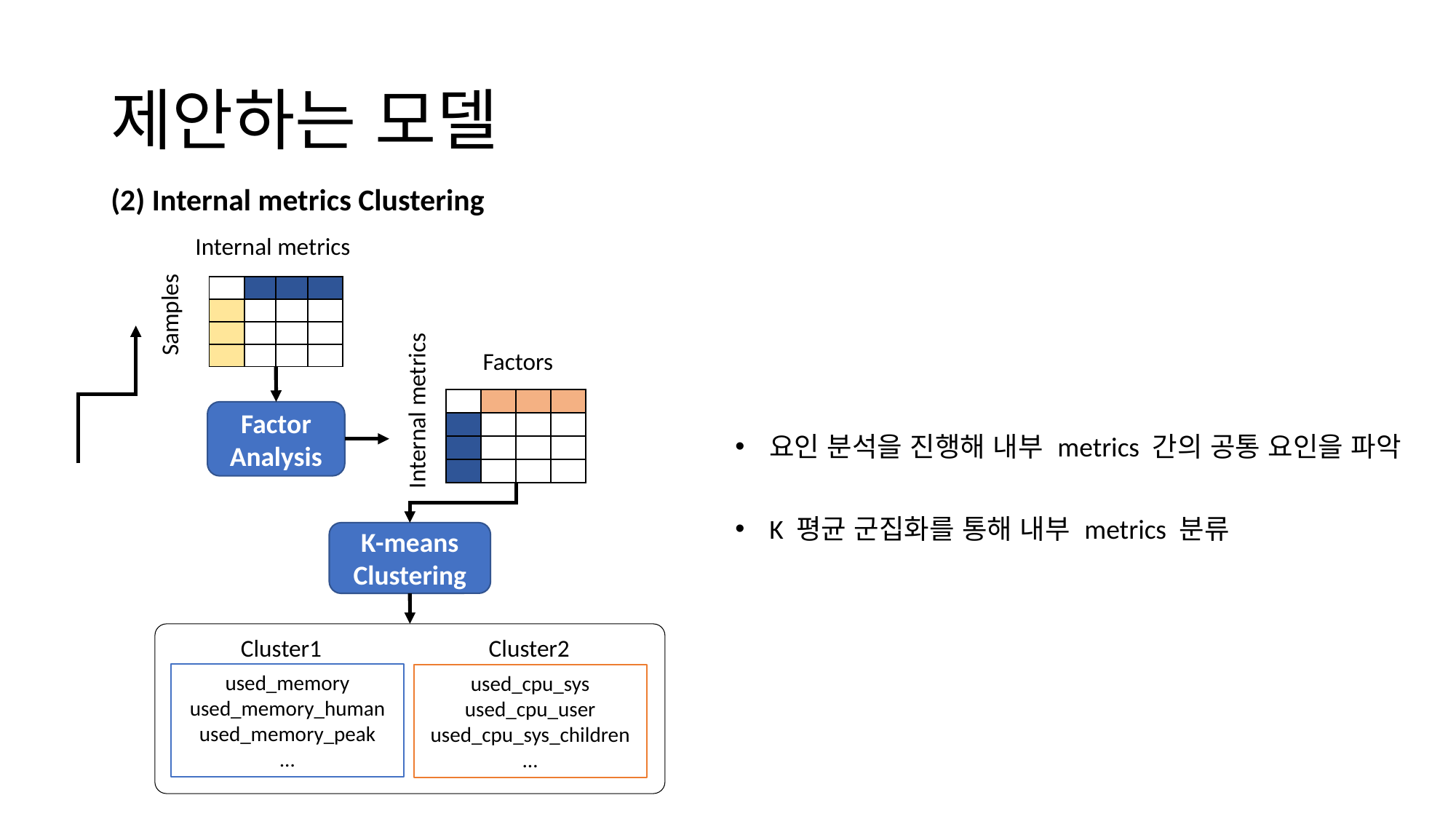

# 제안하는 모델
(2) Internal metrics Clustering
Internal metrics
|  |  |  |  |
| --- | --- | --- | --- |
|  |  |  |  |
|  |  |  |  |
|  |  |  |  |
Samples
Factors
요인 분석을 진행해 내부 metrics 간의 공통 요인을 파악
K 평균 군집화를 통해 내부 metrics 분류
Internal metrics
|  |  |  |  |
| --- | --- | --- | --- |
|  |  |  |  |
|  |  |  |  |
|  |  |  |  |
Factor
Analysis
K-means
Clustering

Cluster2
used_cpu_sys
used_cpu_user
used_cpu_sys_children
…
Cluster1
used_memory
used_memory_human
used_memory_peak
…